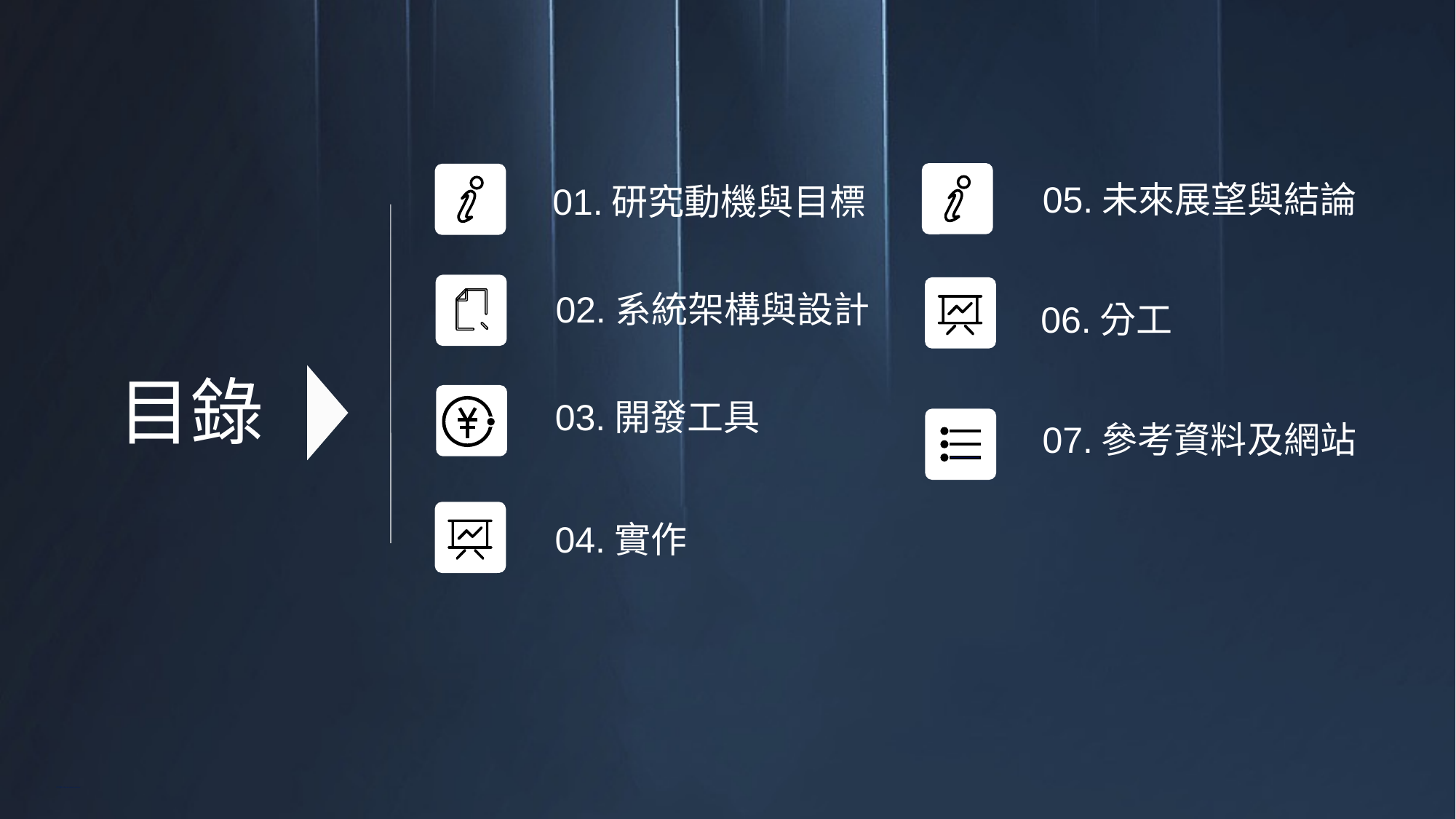

05.未來展望與結論
01.研究動機與目標

02.系統架構與設計

06.分工
目錄

03.開發工具

07.參考資料及網站

04.實作

PPT模板 http://www.1ppt.com/moban/